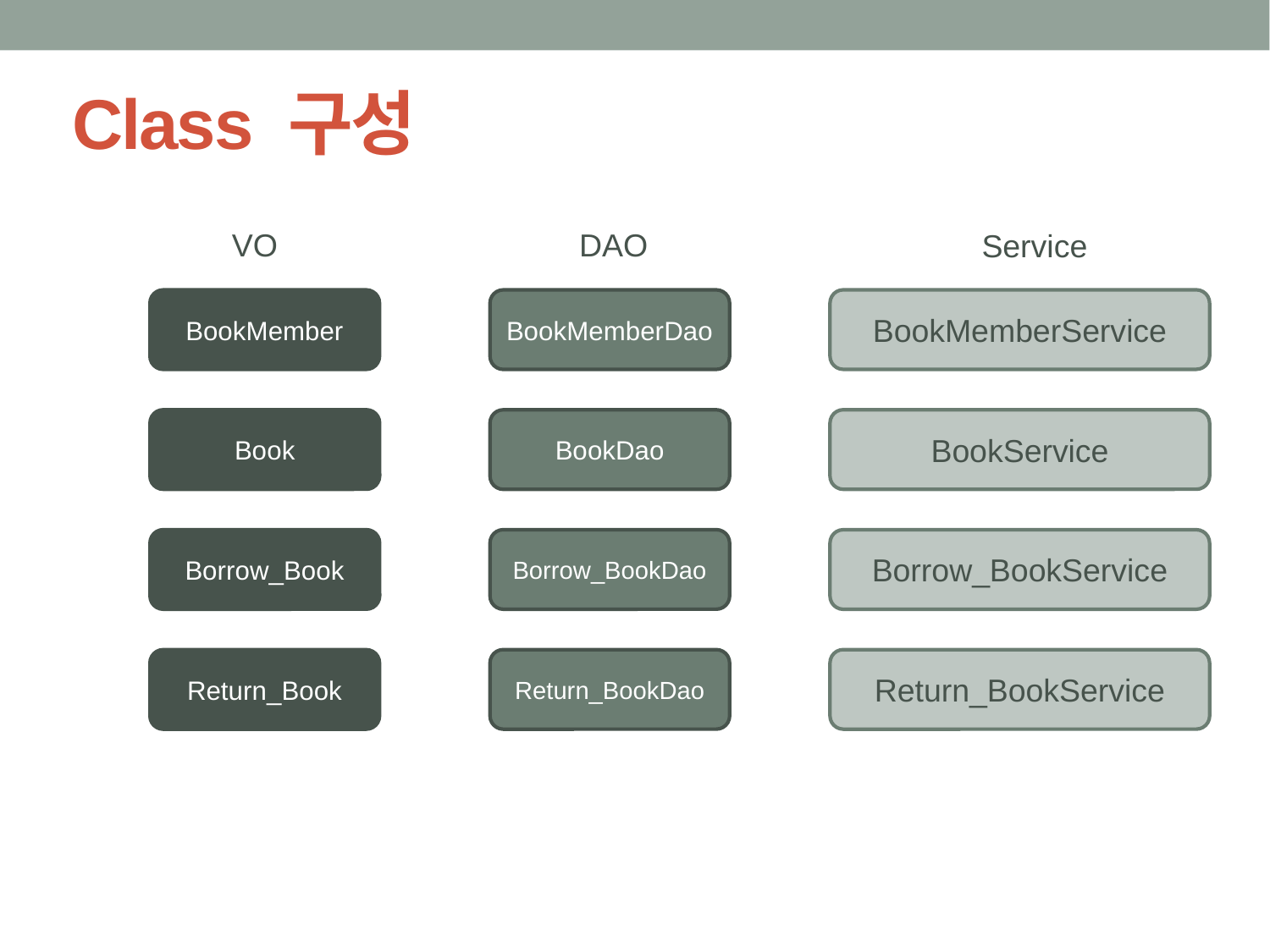

Class 구성
VO
DAO
Service
BookMemberService
BookMember
BookMemberDao
Book
BookService
BookDao
Borrow_Book
Borrow_BookDao
Borrow_BookService
Return_BookDao
Return_BookService
Return_Book